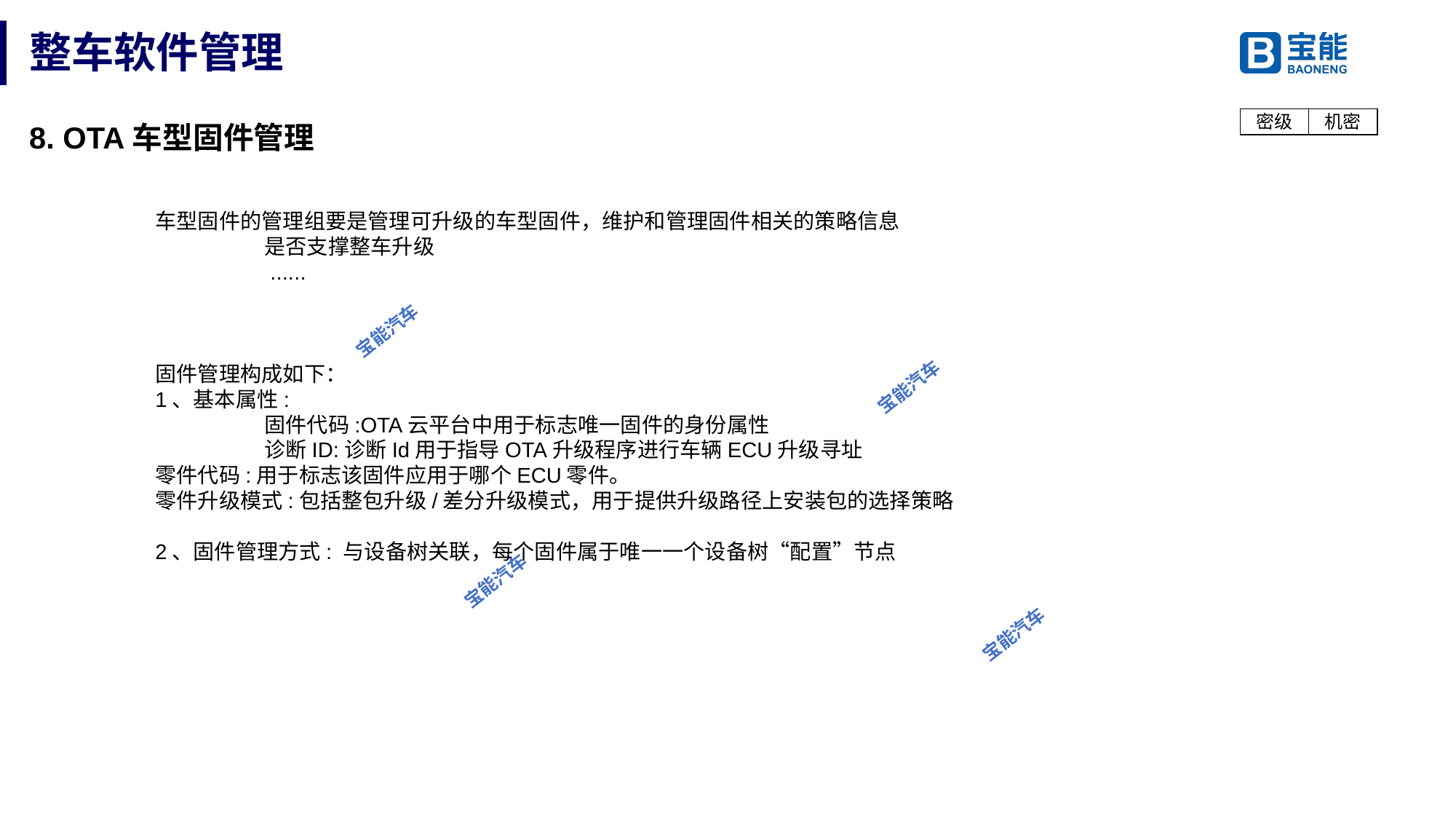

# 整车软件管理
8. OTA车型固件管理
车型固件的管理组要是管理可升级的车型固件，维护和管理固件相关的策略信息
	是否支撑整车升级
	 ......

固件管理构成如下：
1、基本属性:
	固件代码:OTA云平台中用于标志唯一固件的身份属性
	诊断ID:诊断Id用于指导OTA升级程序进行车辆ECU升级寻址
零件代码:用于标志该固件应用于哪个ECU零件。
零件升级模式:包括整包升级/差分升级模式，用于提供升级路径上安装包的选择策略

2、固件管理方式: 与设备树关联，每个固件属于唯一一个设备树“配置”节点

13